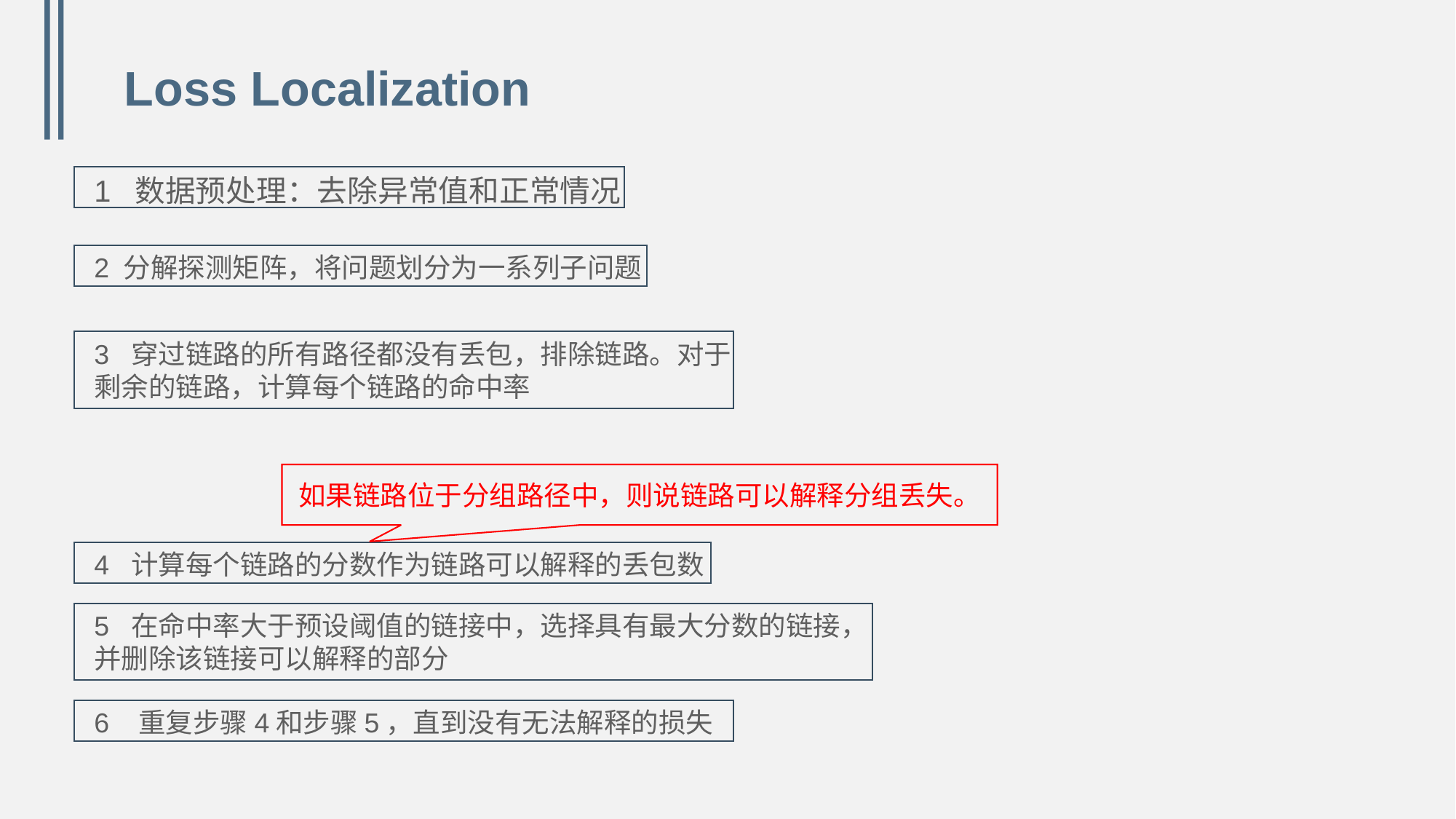

Loss Localization

1  数据预处理：去除异常值和正常情况

2 分解探测矩阵，将问题划分为一系列子问题

3  穿过链路的所有路径都没有丢包，排除链路。对于剩余的链路，计算每个链路的命中率
如果链路位于分组路径中，则说链路可以解释分组丢失。

4  计算每个链路的分数作为链路可以解释的丢包数

5  在命中率大于预设阈值的链接中，选择具有最大分数的链接，并删除该链接可以解释的部分

6   重复步骤4和步骤5，直到没有无法解释的损失